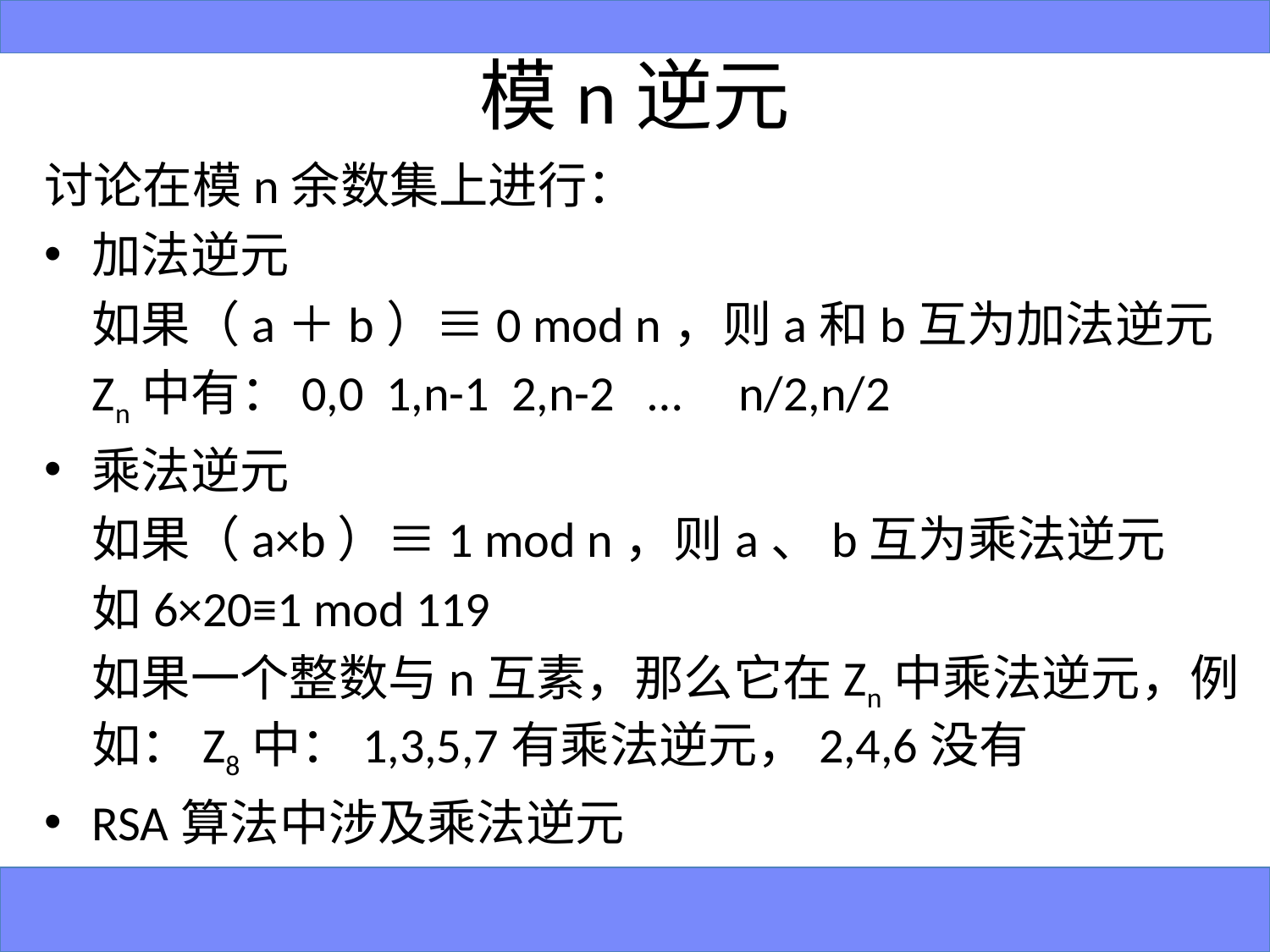

# 模n逆元
讨论在模n余数集上进行：
加法逆元
	如果（a＋b）≡0 mod n，则a和b互为加法逆元
	Zn中有：0,0  1,n-1  2,n-2   …     n/2,n/2
乘法逆元
	如果（a×b）≡1 mod n，则a、b互为乘法逆元
	如6×20≡1 mod 119
	如果一个整数与n互素，那么它在Zn中乘法逆元，例如：Z8中：1,3,5,7有乘法逆元，2,4,6没有
RSA算法中涉及乘法逆元